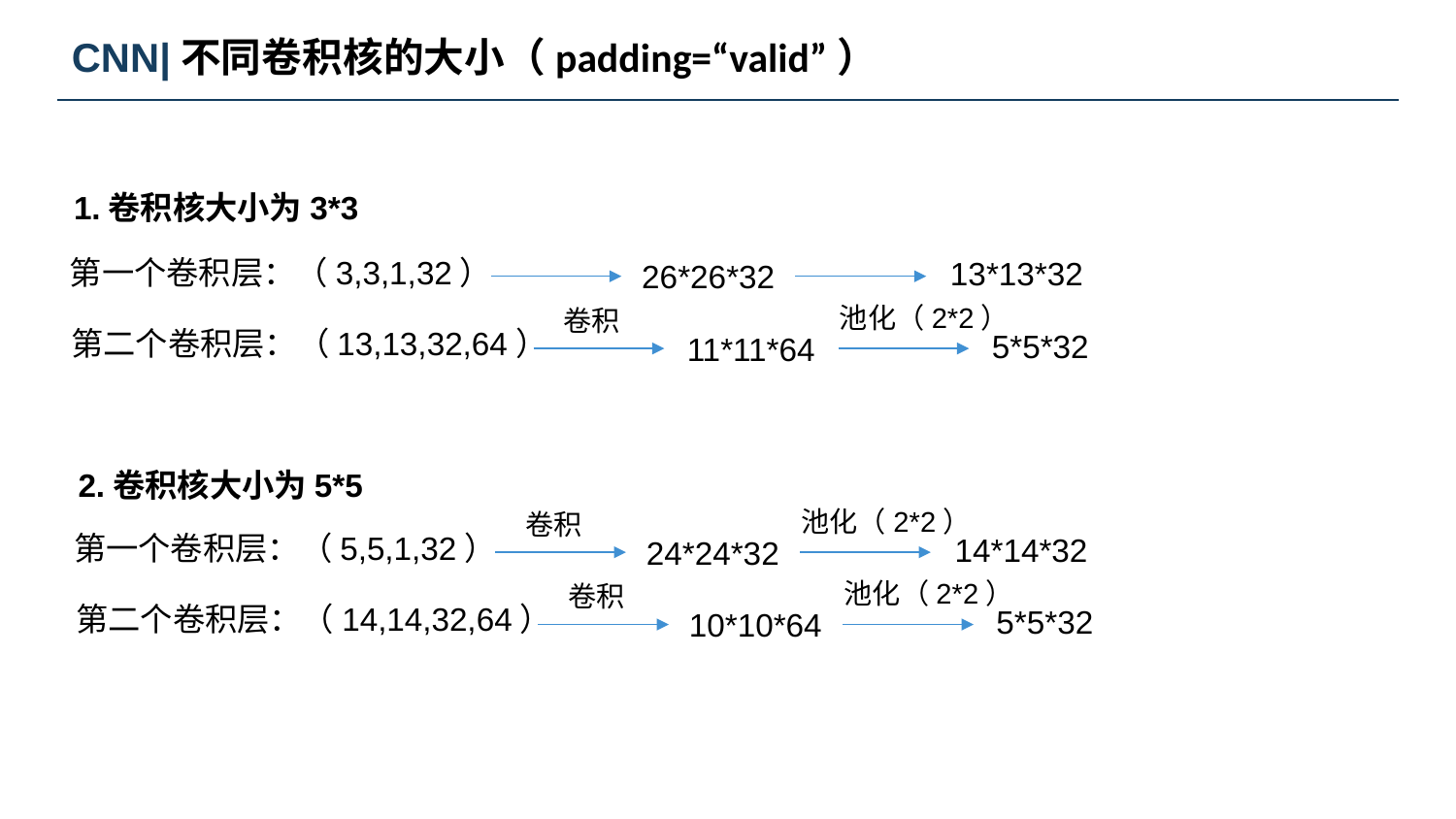

CNN|不同卷积核的大小（padding=“valid”）
1.卷积核大小为3*3
第一个卷积层：（3,3,1,32）
13*13*32
26*26*32
池化（2*2）
卷积
第二个卷积层：（13,13,32,64）
5*5*32
11*11*64
2.卷积核大小为5*5
池化（2*2）
卷积
第一个卷积层：（5,5,1,32）
14*14*32
24*24*32
池化（2*2）
卷积
第二个卷积层：（14,14,32,64）
5*5*32
10*10*64